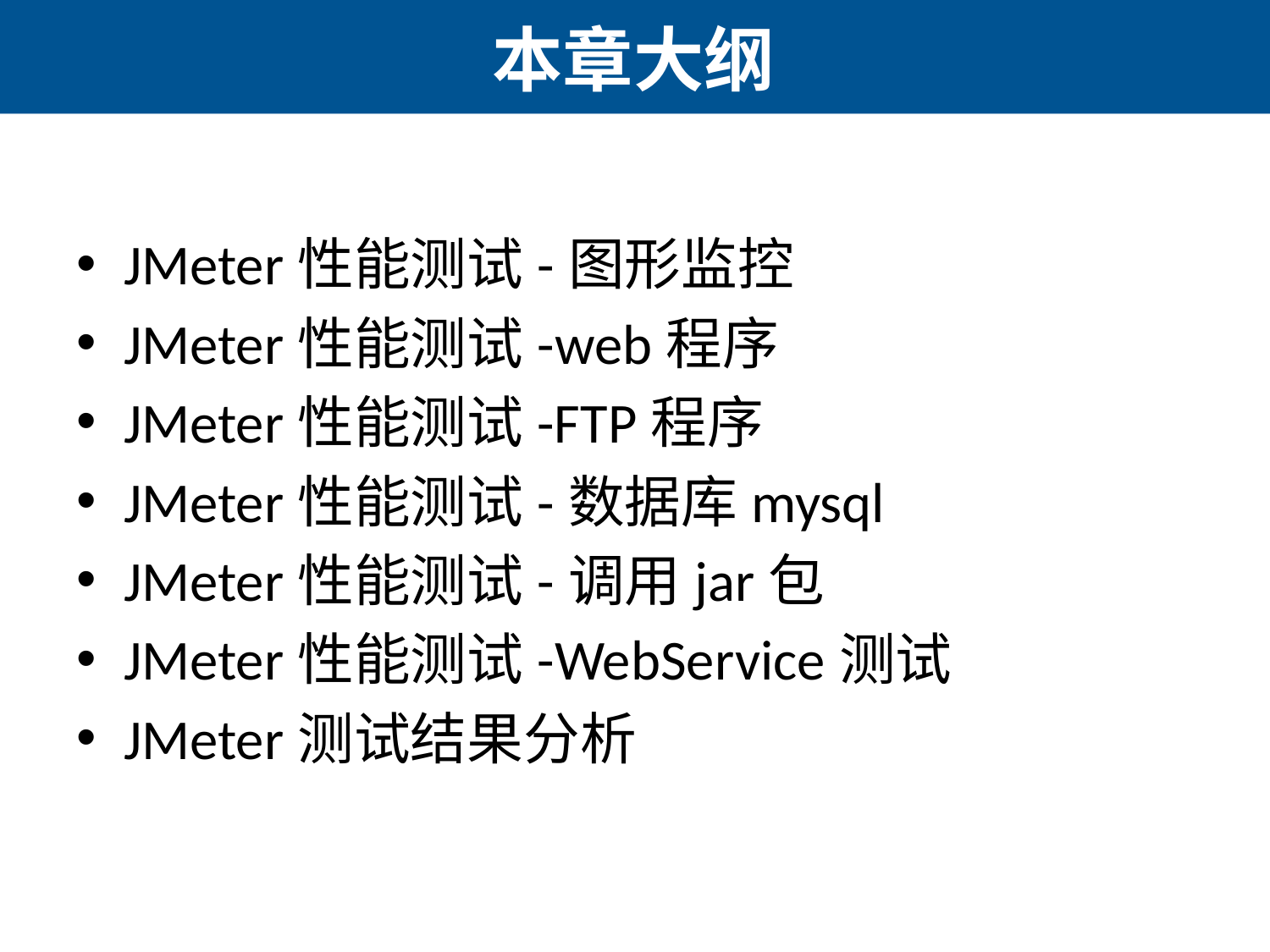

# 本章大纲
JMeter性能测试-图形监控
JMeter性能测试-web程序
JMeter性能测试-FTP程序
JMeter性能测试-数据库mysql
JMeter性能测试-调用jar包
JMeter性能测试-WebService测试
JMeter测试结果分析